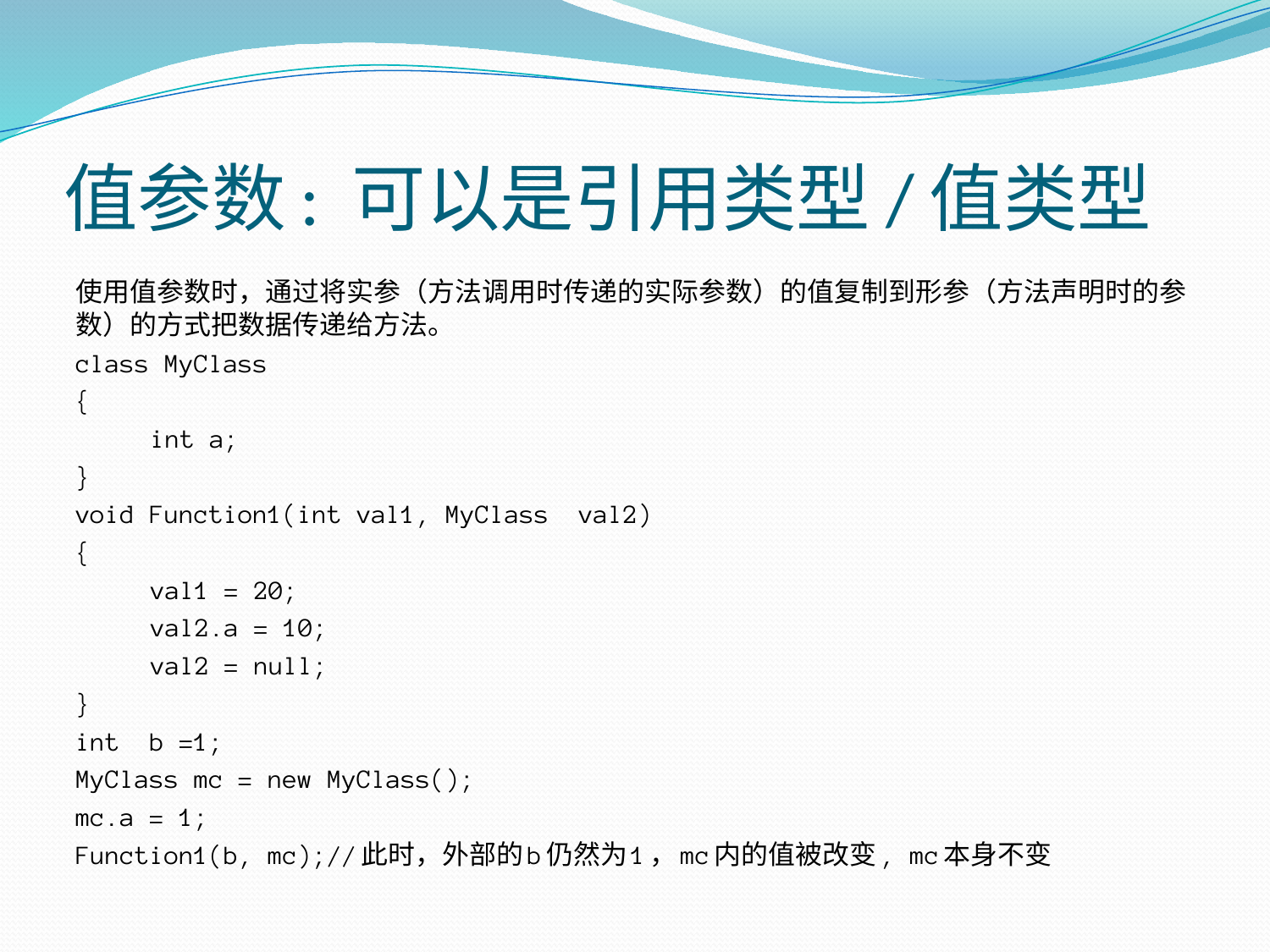

# 值参数: 可以是引用类型/值类型
使用值参数时，通过将实参（方法调用时传递的实际参数）的值复制到形参（方法声明时的参数）的方式把数据传递给方法。
class MyClass
{
	int a;
}
void Function1(int val1, MyClass  val2)
{
	val1 = 20;
	val2.a = 10;
	val2 = null;
}
int  b =1;
MyClass mc = new MyClass();
mc.a = 1;
Function1(b, mc);//此时，外部的b仍然为1，mc内的值被改变, mc本身不变